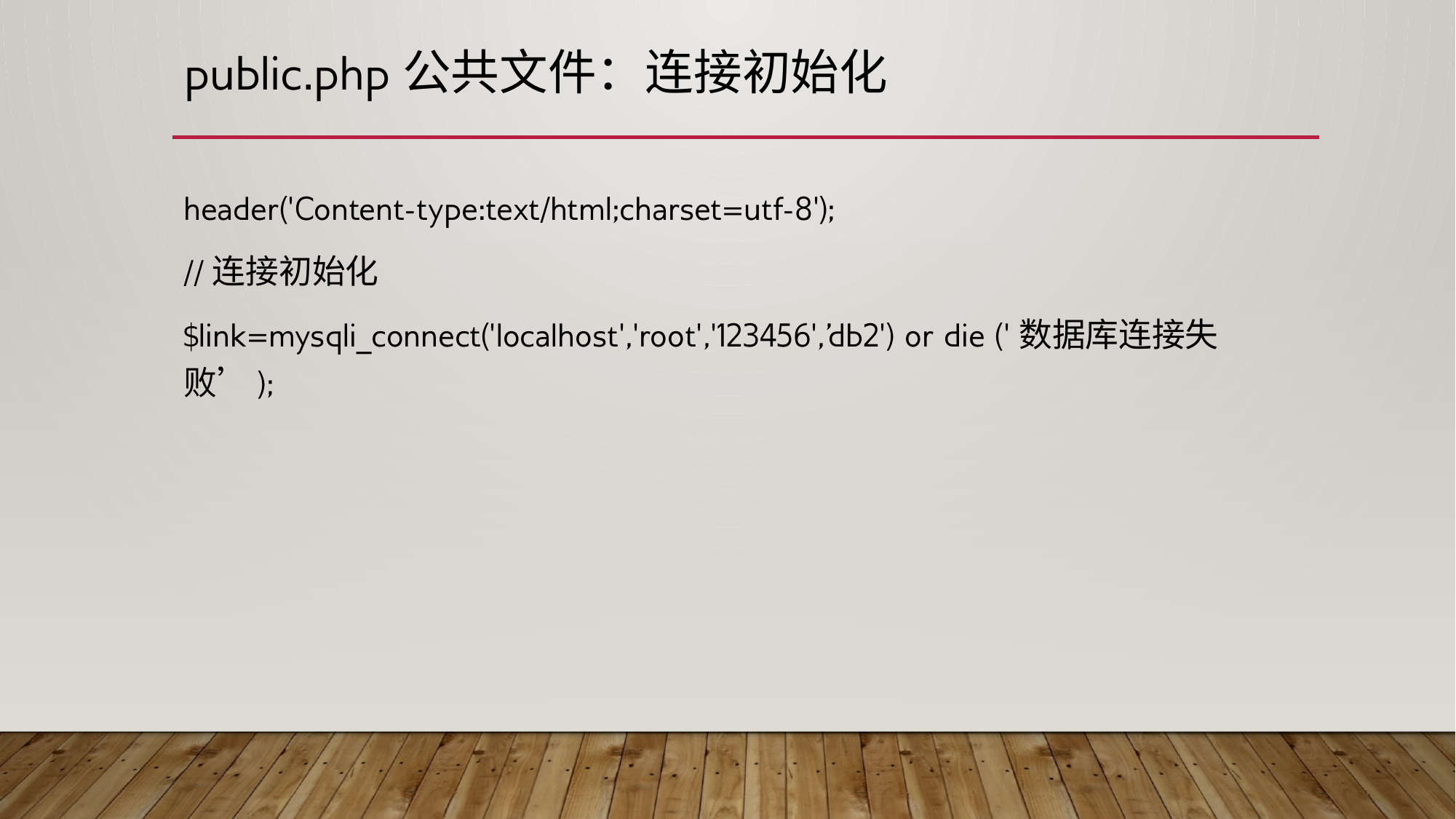

# public.php公共文件：连接初始化
header('Content-type:text/html;charset=utf-8');
//连接初始化
$link=mysqli_connect('localhost','root','123456',’db2') or die ('数据库连接失败’);